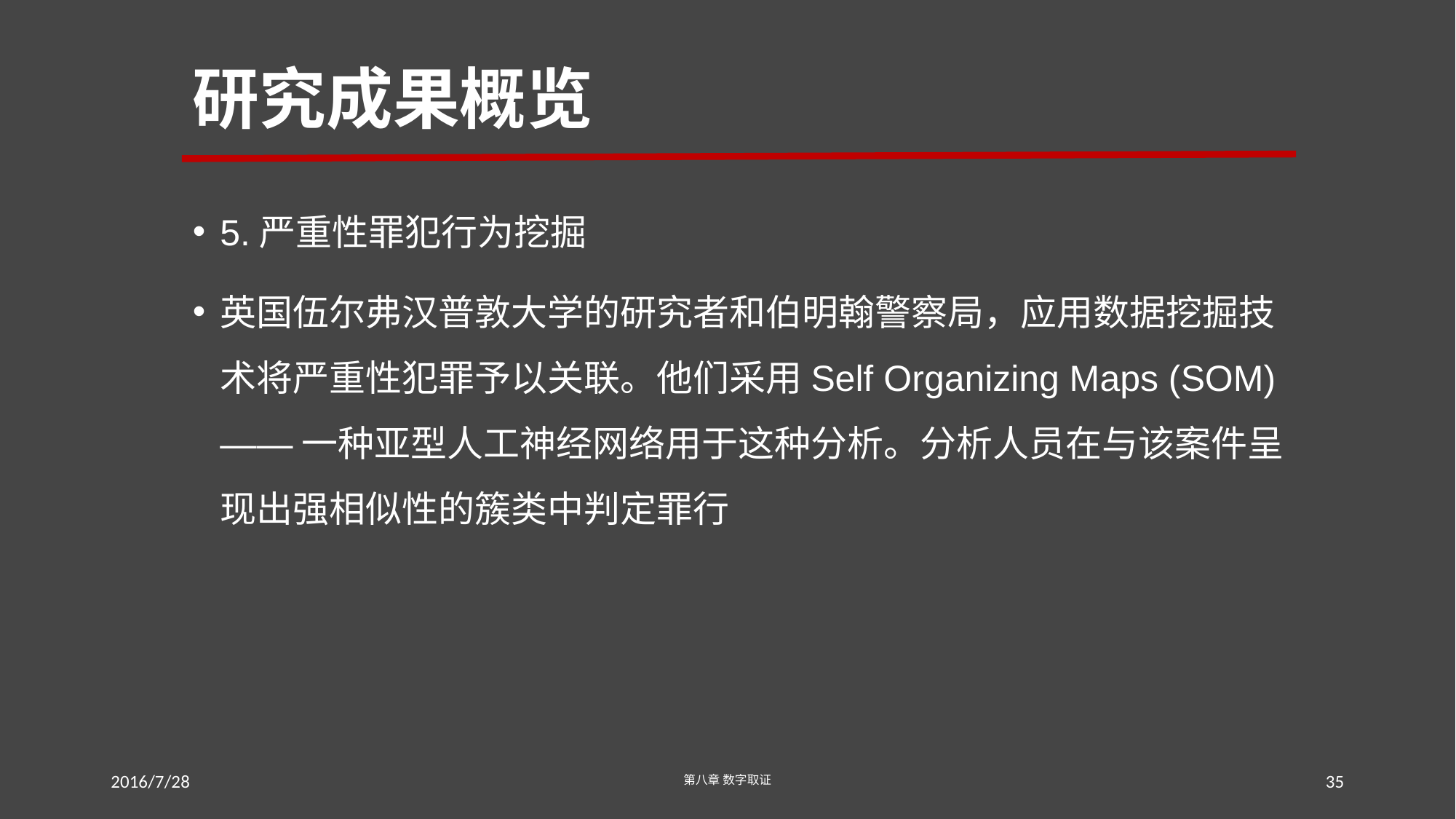

# 研究成果概览
5.严重性罪犯行为挖掘
英国伍尔弗汉普敦大学的研究者和伯明翰警察局，应用数据挖掘技术将严重性犯罪予以关联。他们采用Self Organizing Maps (SOM)——一种亚型人工神经网络用于这种分析。分析人员在与该案件呈现出强相似性的簇类中判定罪行
2016/7/28
第八章 数字取证
35